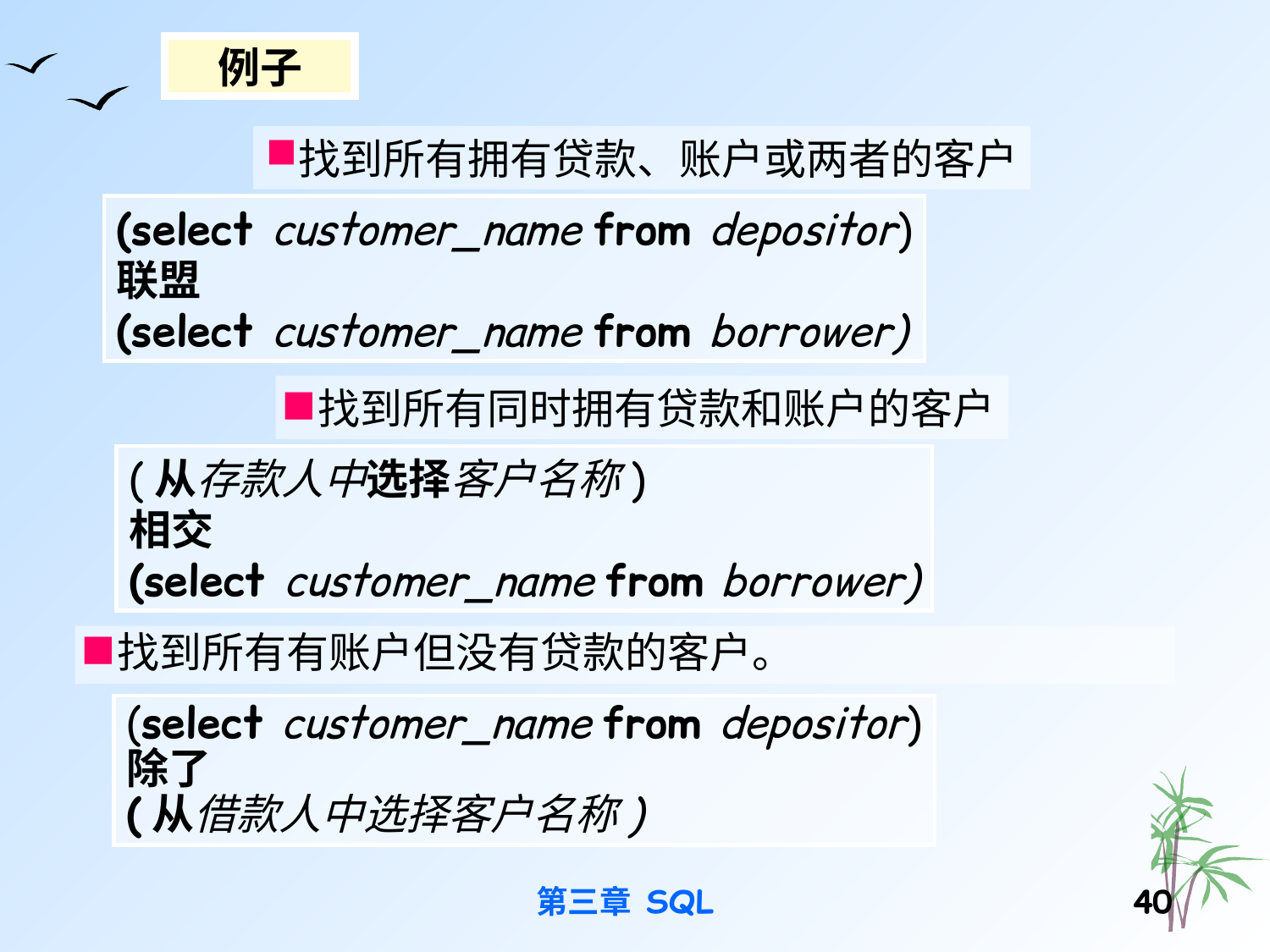

例子
找到所有拥有贷款、账户或两者的客户
(select customer_name from depositor)
联盟
(select customer_name from borrower)
找到所有同时拥有贷款和账户的客户
(从存款人中选择客户名称)
相交
(select customer_name from borrower)
找到所有有账户但没有贷款的客户。
(select customer_name from depositor)
除了
(从借款人中选择客户名称)
第三章 SQL
40